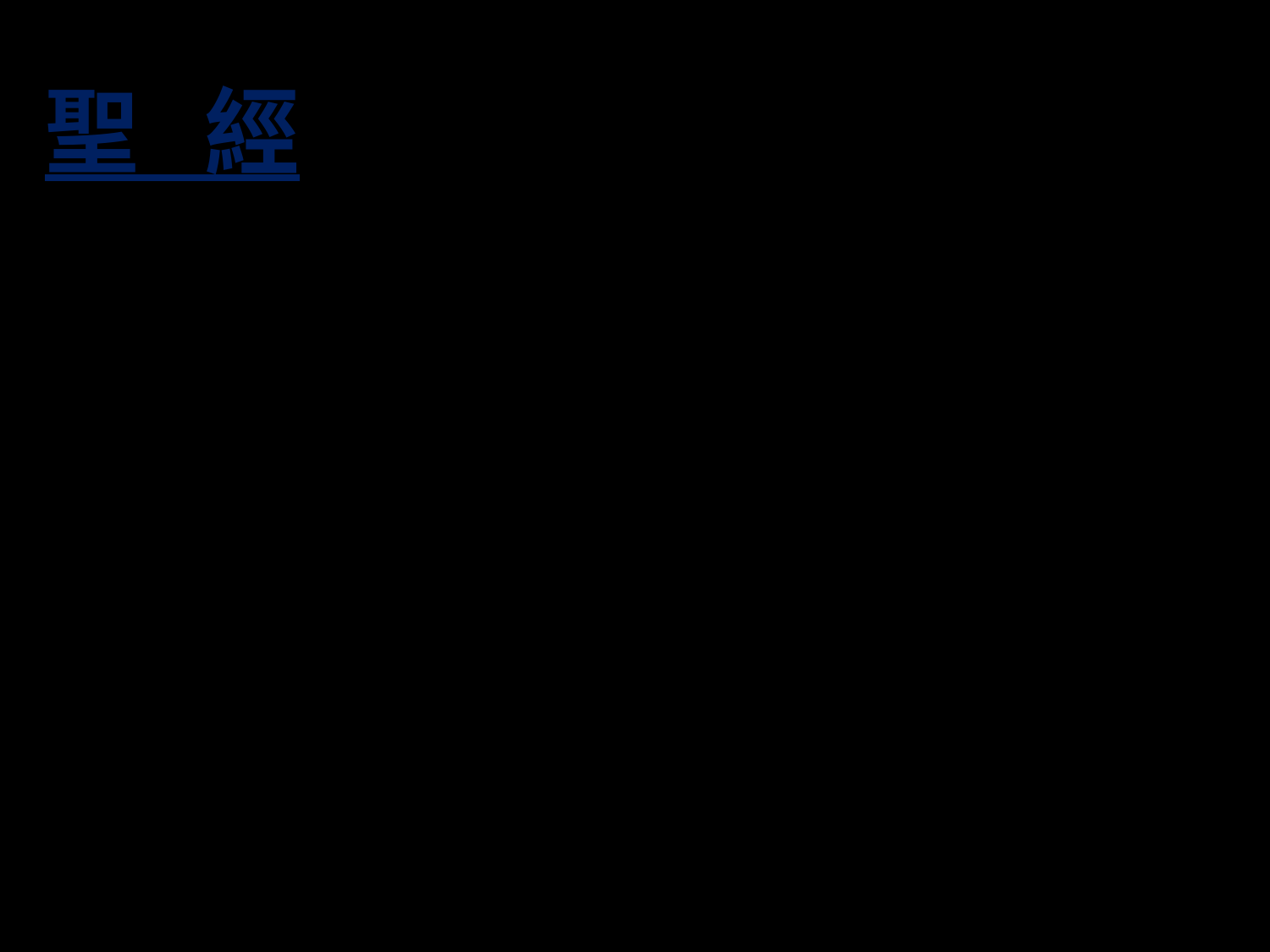

聖   經
是高、是深，抑是別個受造的物，
攏𣍐會隔斷咱佇上帝的疼；就是佇
咱的主基督耶穌所有的疼。
 <羅馬書 8 : 31 - 39>